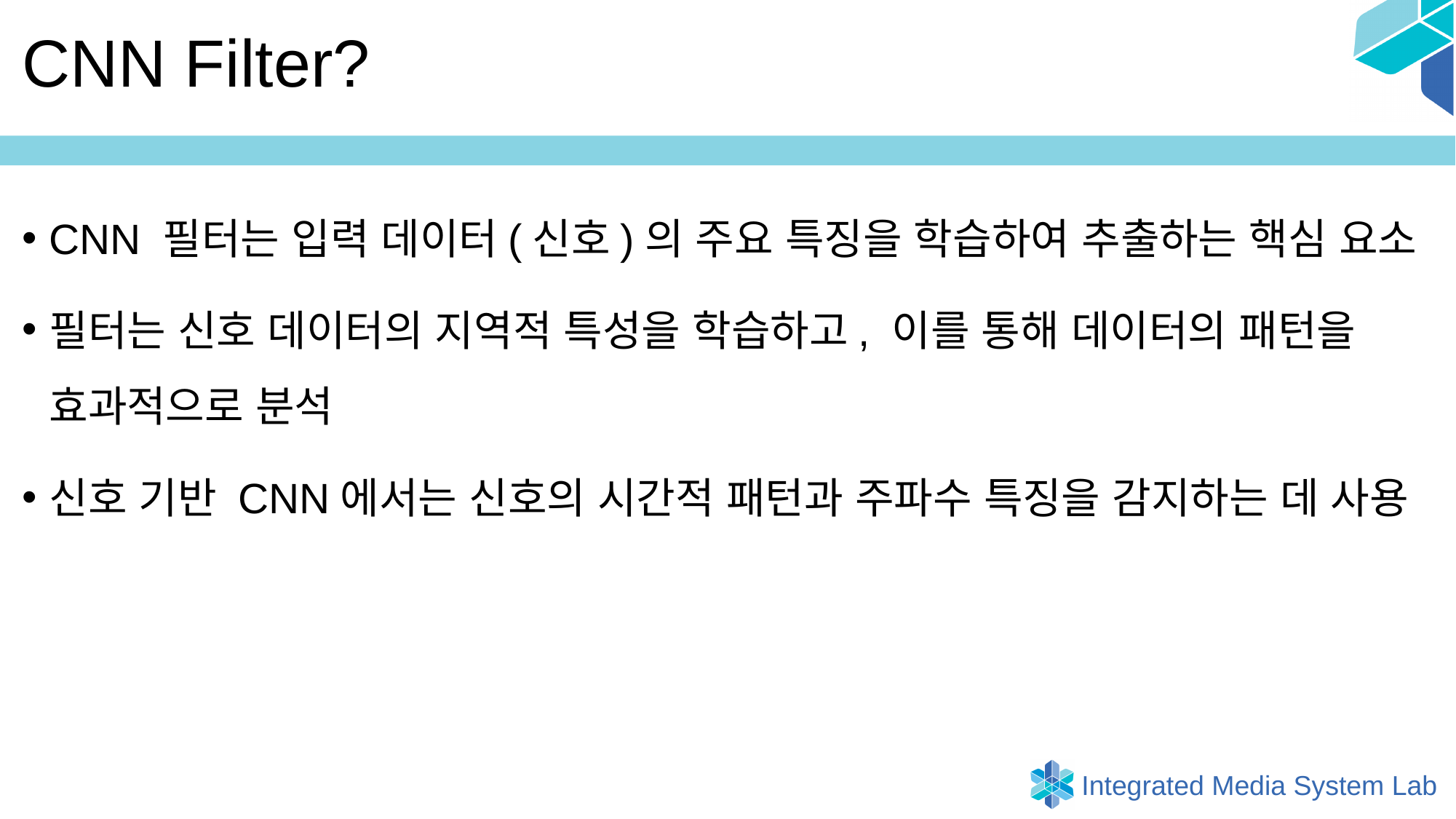

# CNN Filter?

CNN 필터는 입력 데이터(신호)의 주요 특징을 학습하여 추출하는 핵심 요소
필터는 신호 데이터의 지역적 특성을 학습하고, 이를 통해 데이터의 패턴을 효과적으로 분석
신호 기반 CNN에서는 신호의 시간적 패턴과 주파수 특징을 감지하는 데 사용